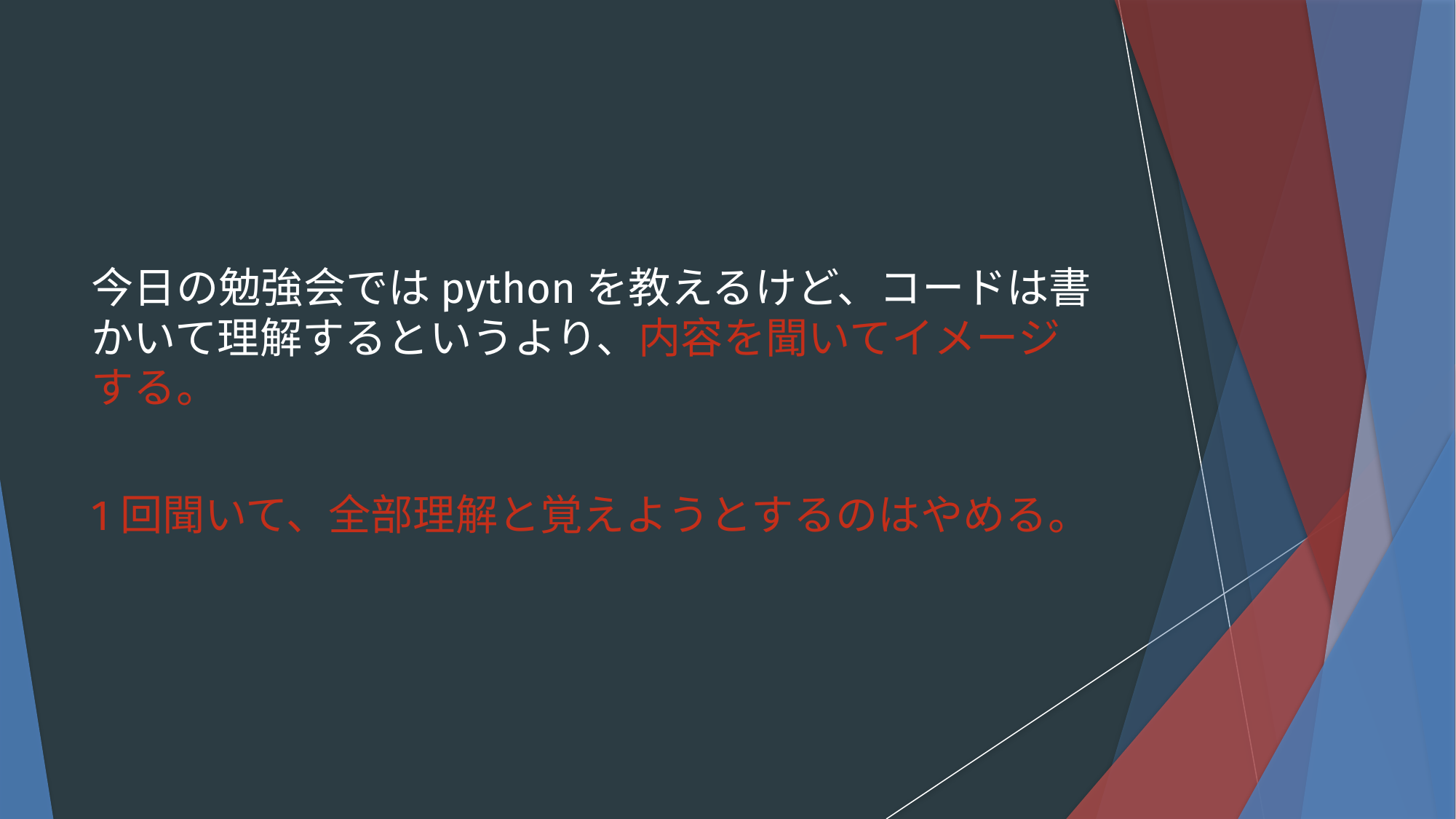

今日の勉強会ではpythonを教えるけど、コードは書かいて理解するというより、内容を聞いてイメージする。

1回聞いて、全部理解と覚えようとするのはやめる。